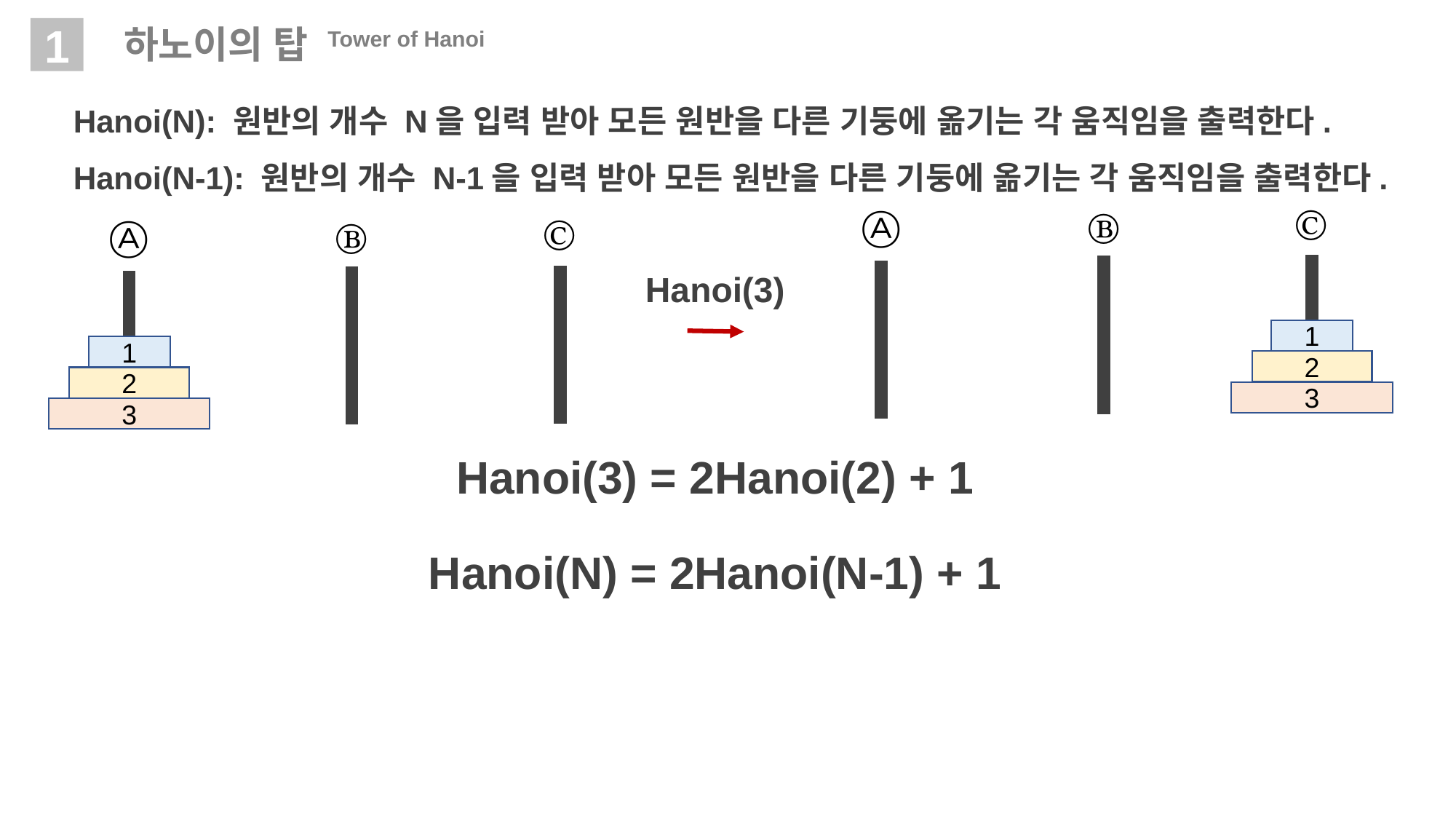

하노이의 탑 Tower of Hanoi
1
Hanoi(N): 원반의 개수 N을 입력 받아 모든 원반을 다른 기둥에 옮기는 각 움직임을 출력한다.
Hanoi(N-1): 원반의 개수 N-1을 입력 받아 모든 원반을 다른 기둥에 옮기는 각 움직임을 출력한다.
Ⓒ
Ⓐ
Ⓑ
Ⓒ
Ⓐ
Ⓑ

Hanoi(3)

1
1
2
2
3
3
Hanoi(3) = 2Hanoi(2) + 1
Hanoi(N) = 2Hanoi(N-1) + 1